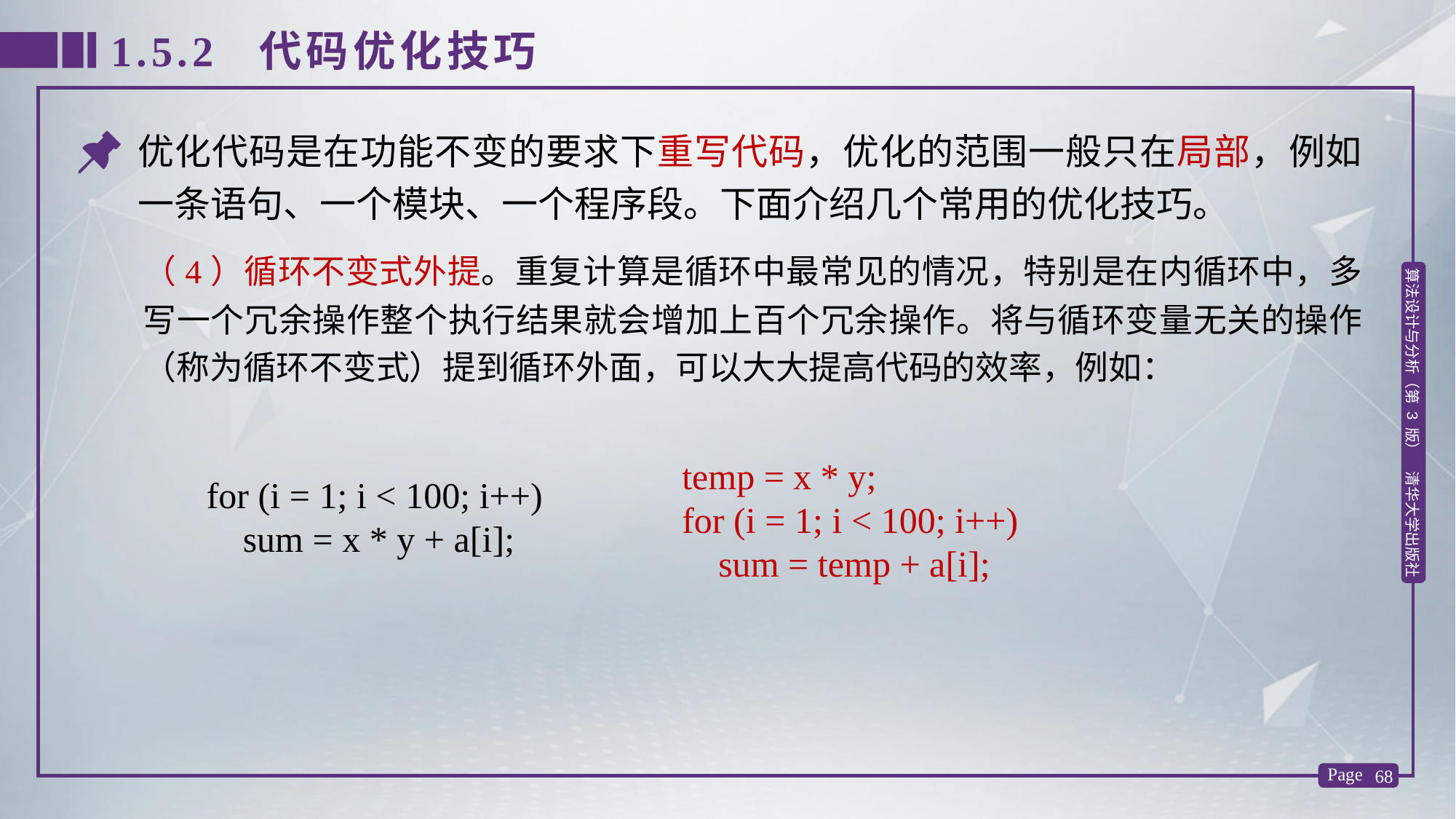

1.5.2  代码优化技巧
优化代码是在功能不变的要求下重写代码，优化的范围一般只在局部，例如一条语句、一个模块、一个程序段。下面介绍几个常用的优化技巧。

（4）循环不变式外提。重复计算是循环中最常见的情况，特别是在内循环中，多写一个冗余操作整个执行结果就会增加上百个冗余操作。将与循环变量无关的操作（称为循环不变式）提到循环外面，可以大大提高代码的效率，例如：
temp = x * y;
for (i = 1; i < 100; i++)
    sum = temp + a[i];

for (i = 1; i < 100; i++)
    sum = x * y + a[i];